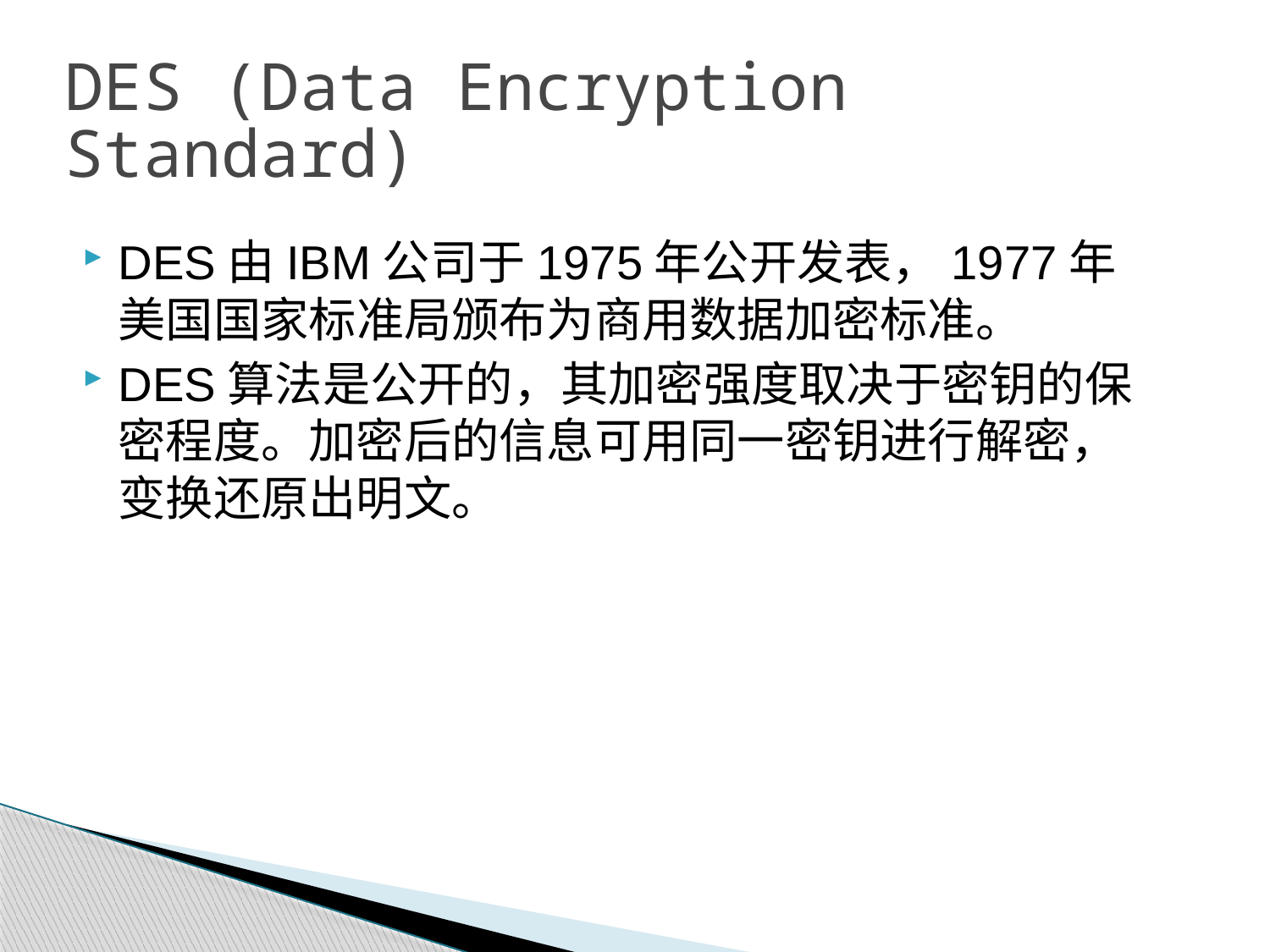

DES (Data Encryption Standard)
DES由IBM公司于1975年公开发表，1977年美国国家标准局颁布为商用数据加密标准。
DES算法是公开的，其加密强度取决于密钥的保密程度。加密后的信息可用同一密钥进行解密，变换还原出明文。